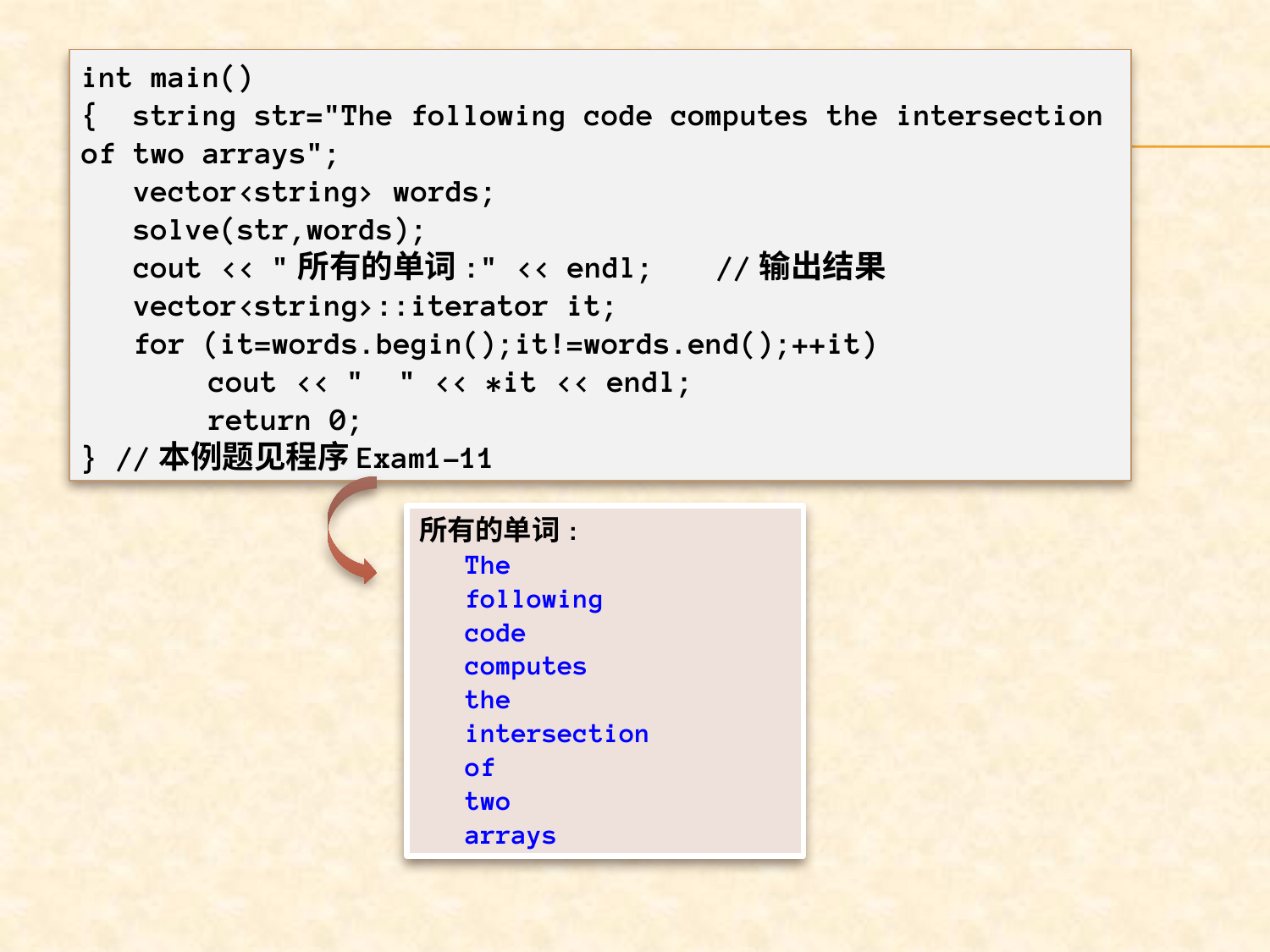

int main()
{  string str="The following code computes the intersection of two arrays";
   vector<string> words;
   solve(str,words);
   cout << "所有的单词:" << endl;	//输出结果
   vector<string>::iterator it;
   for (it=words.begin();it!=words.end();++it)
	cout << "  " << *it << endl;
	return 0;
} //本例题见程序Exam1-11

所有的单词:
   The
   following
   code
   computes
   the
   intersection
   of
   two
   arrays